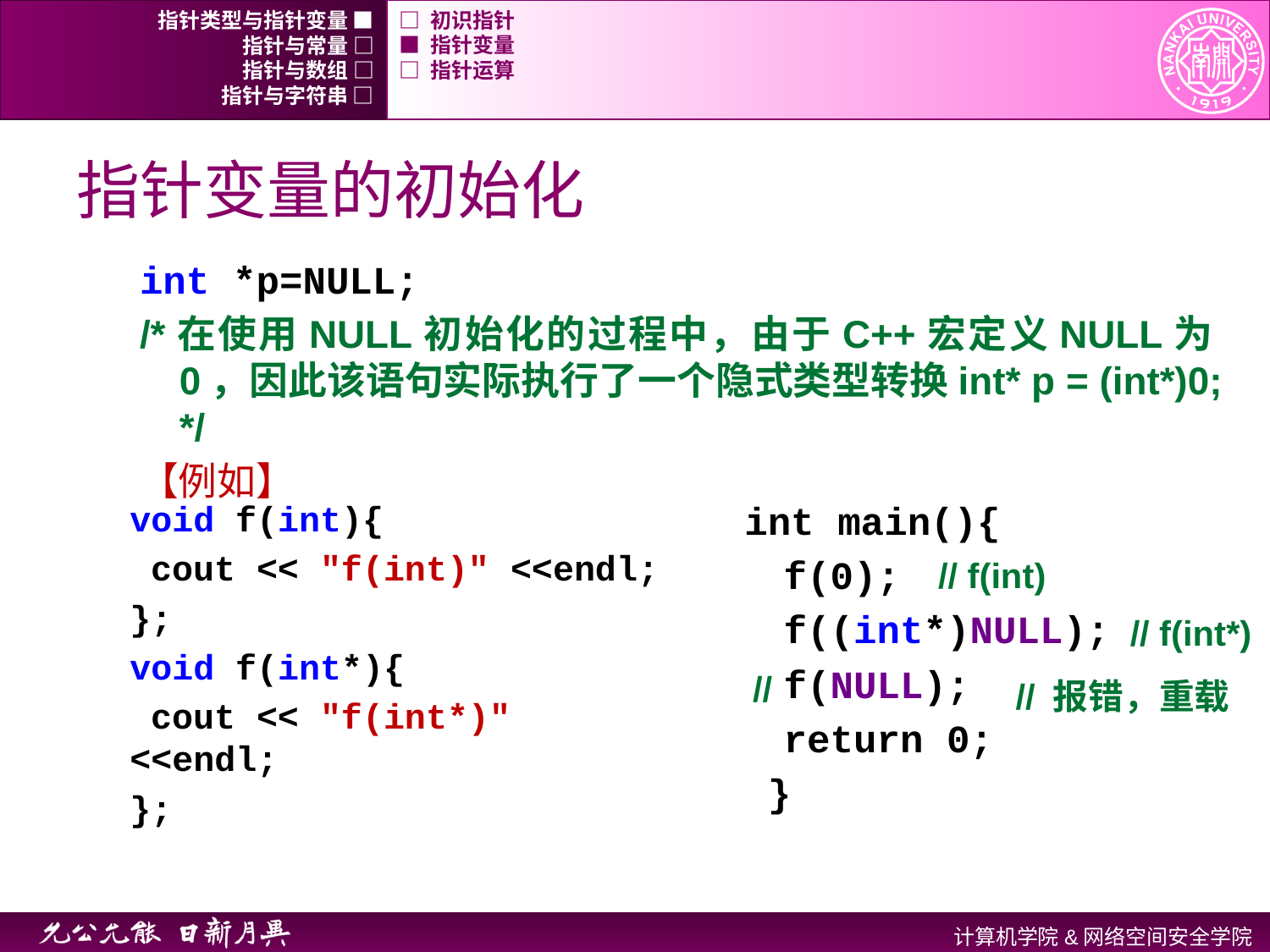

指针类型与指针变量 ■
□ 初识指针
指针与常量 □
■ 指针变量
指针与数组 □
□ 指针运算
指针与字符串 □

# 指针变量的初始化
int *p=NULL;
/*在使用NULL初始化的过程中，由于C++宏定义NULL为0，因此该语句实际执行了一个隐式类型转换int* p = (int*)0; */
【例如】

void f(int){
 cout << "f(int)" <<endl;
};
void f(int*){
 cout << "f(int*)" <<endl;
};
int main(){
 f(0);
 f((int*)NULL);
 f(NULL);
 return 0;
 }
// f(int)
// f(int*)
//
// 报错，重载